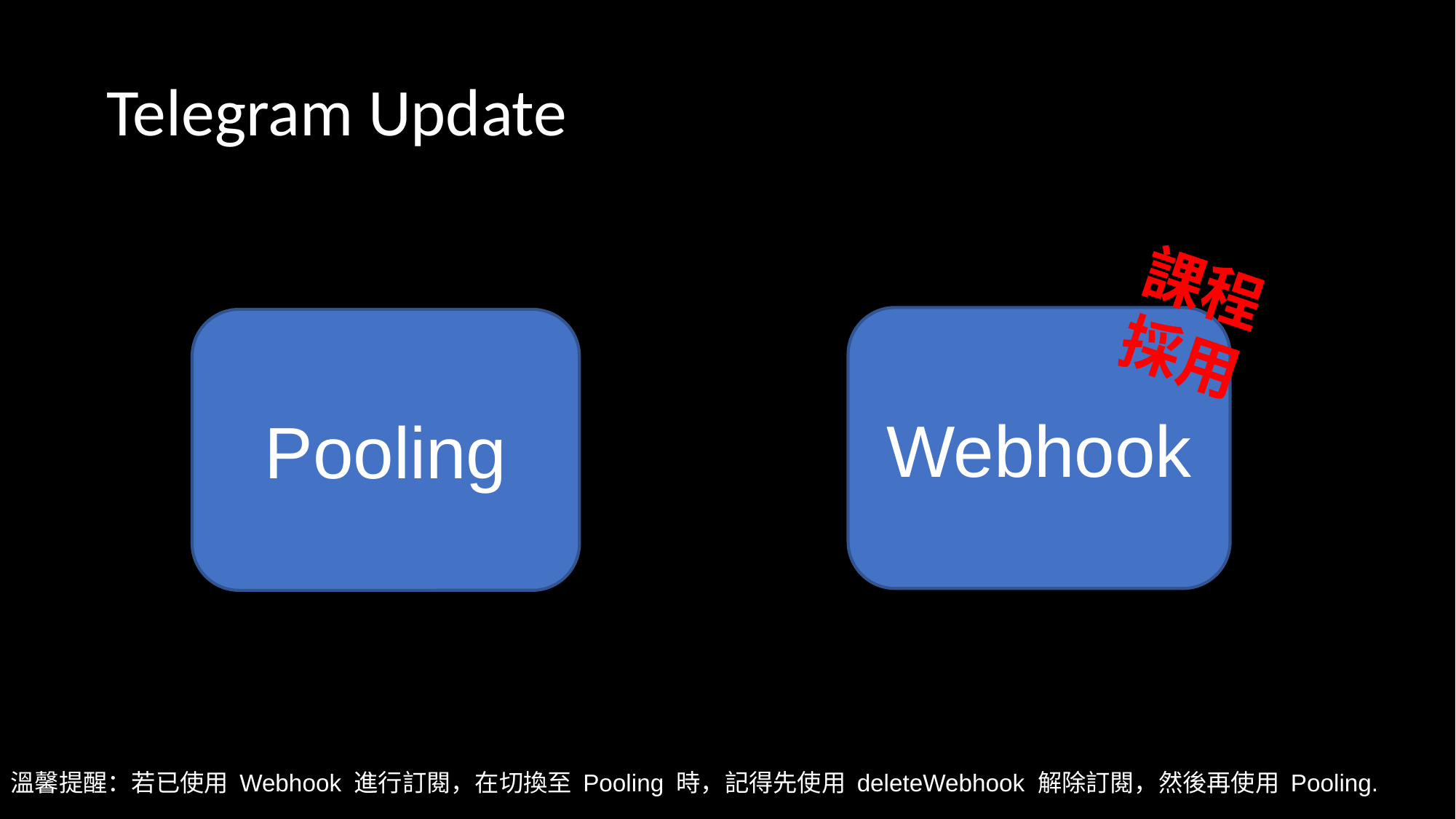

Telegram Update
課程
採用
Webhook
Pooling
溫馨提醒：若已使用 Webhook 進行訂閱，在切換至 Pooling 時，記得先使用 deleteWebhook 解除訂閱，然後再使用 Pooling.